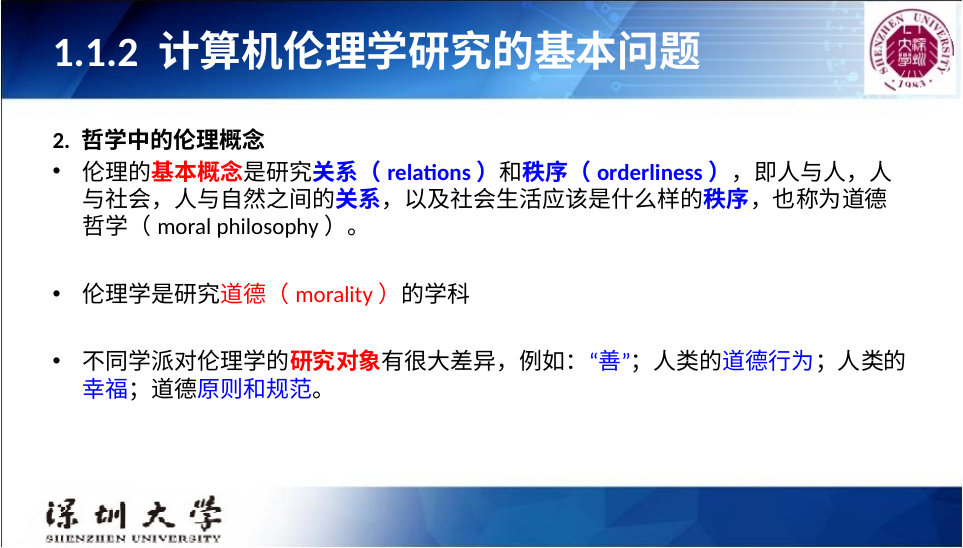

# 1.1.2 计算机伦理学研究的基本问题
2. 哲学中的伦理概念
伦理的基本概念是研究关系（relations）和秩序（orderliness），即人与人，人与社会，人与自然之间的关系，以及社会生活应该是什么样的秩序，也称为道德哲学（moral philosophy）。

伦理学是研究道德（morality）的学科

不同学派对伦理学的研究对象有很大差异，例如：“善”；人类的道德行为；人类的幸福；道德原则和规范。
6